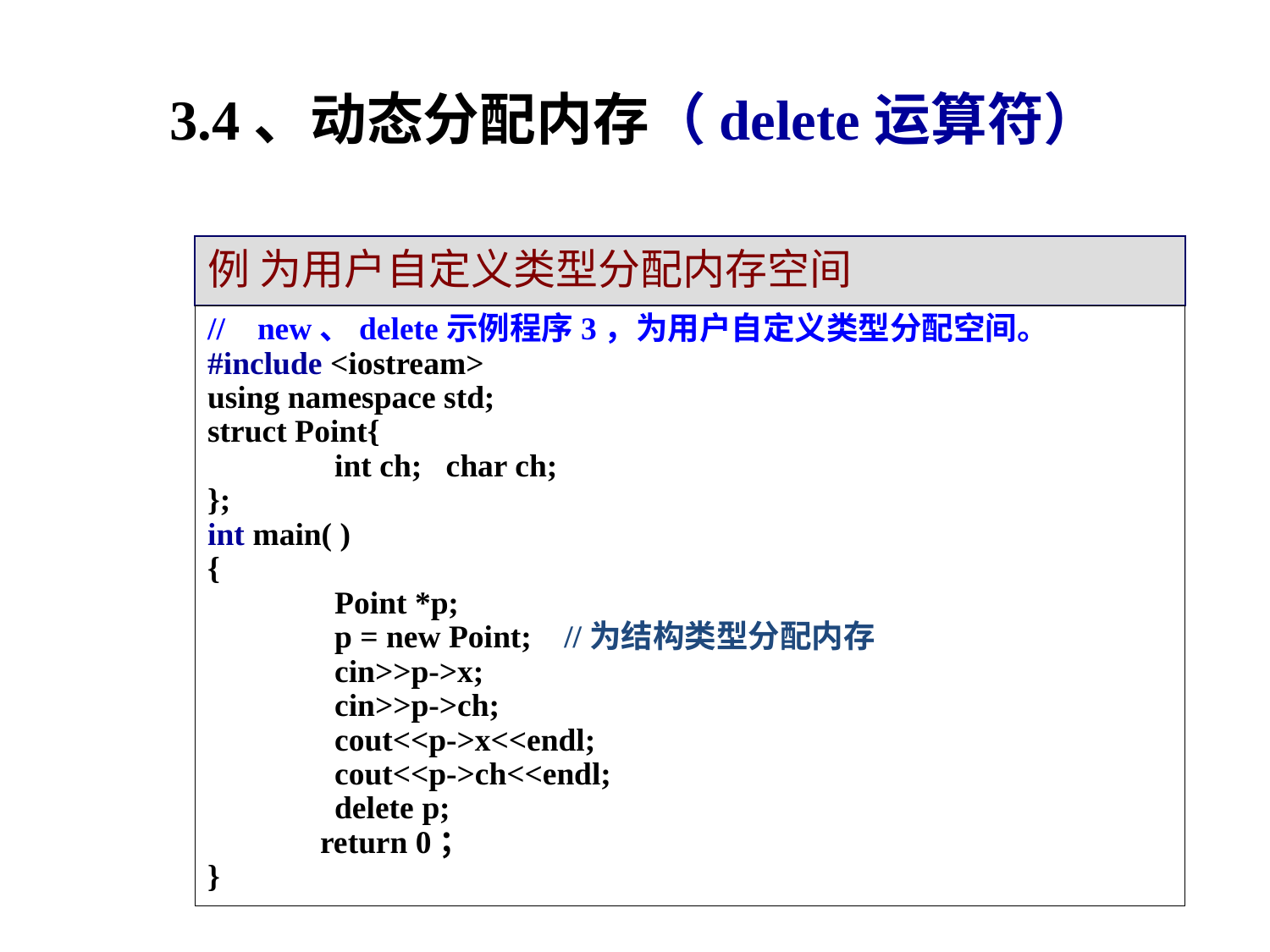

# 3.4、动态分配内存（delete运算符）
例 为用户自定义类型分配内存空间
//    new、delete示例程序3，为用户自定义类型分配空间。
#include <iostream>
using namespace std;
struct Point{
	int ch;   char ch;
};
int main( )
{
	Point *p;
	p = new Point;    //为结构类型分配内存
	cin>>p->x;
	cin>>p->ch;
	cout<<p->x<<endl;
	cout<<p->ch<<endl;
	delete p;
              return 0；
}